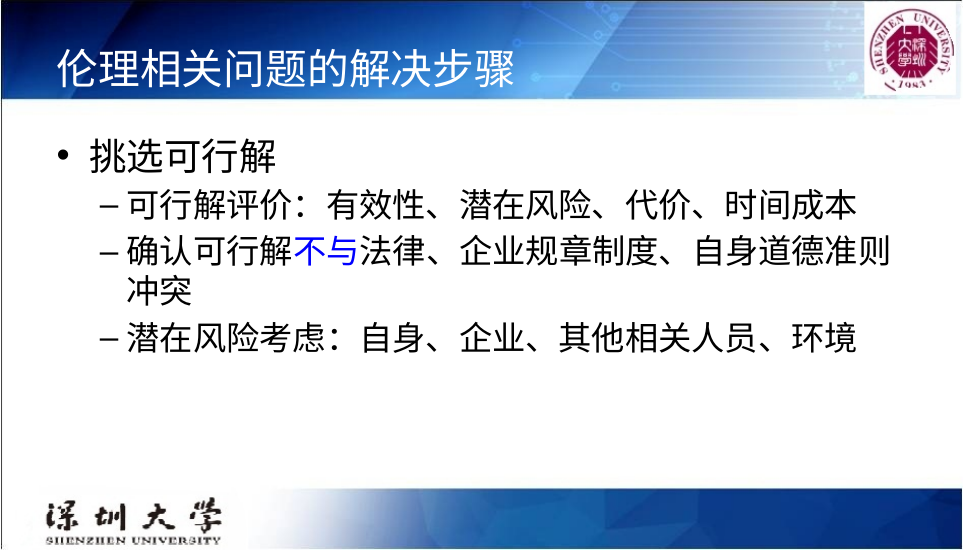

# 伦理相关问题的解决步骤
挑选可行解
可行解评价：有效性、潜在风险、代价、时间成本
确认可行解不与法律、企业规章制度、自身道德准则冲突
潜在风险考虑：自身、企业、其他相关人员、环境

4